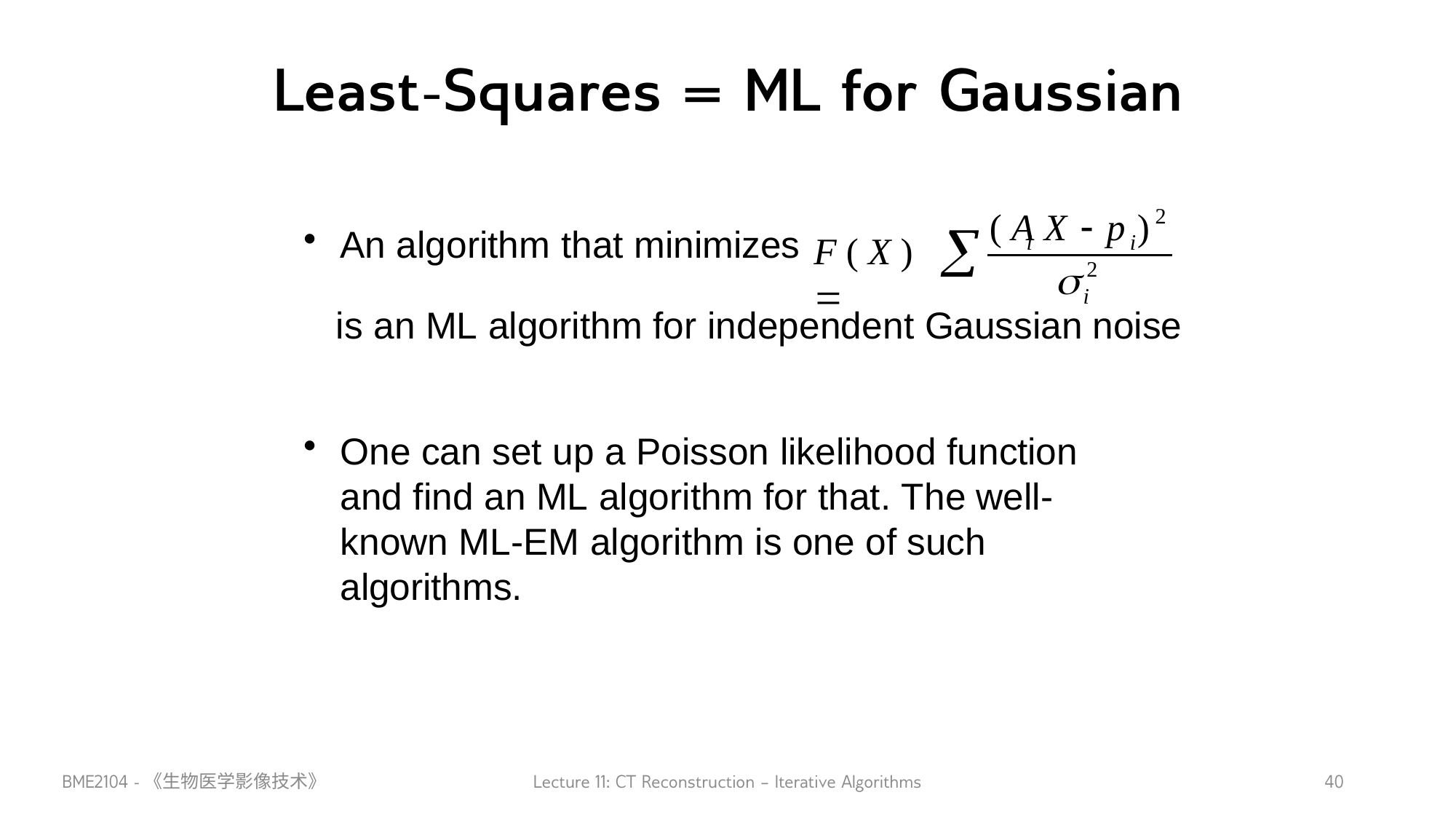

# Least-Squares = ML for Gaussian
2
( A X − p )
∑
An algorithm that minimizes
F ( X ) =
i	i
σ
2
i

is an ML algorithm for independent Gaussian noise
One can set up a Poisson likelihood function and find an ML algorithm for that. The well- known ML-EM algorithm is one of such algorithms.
BME2104 -《生物医学影像技术》
Lecture 11: CT Reconstruction – Iterative Algorithms
40